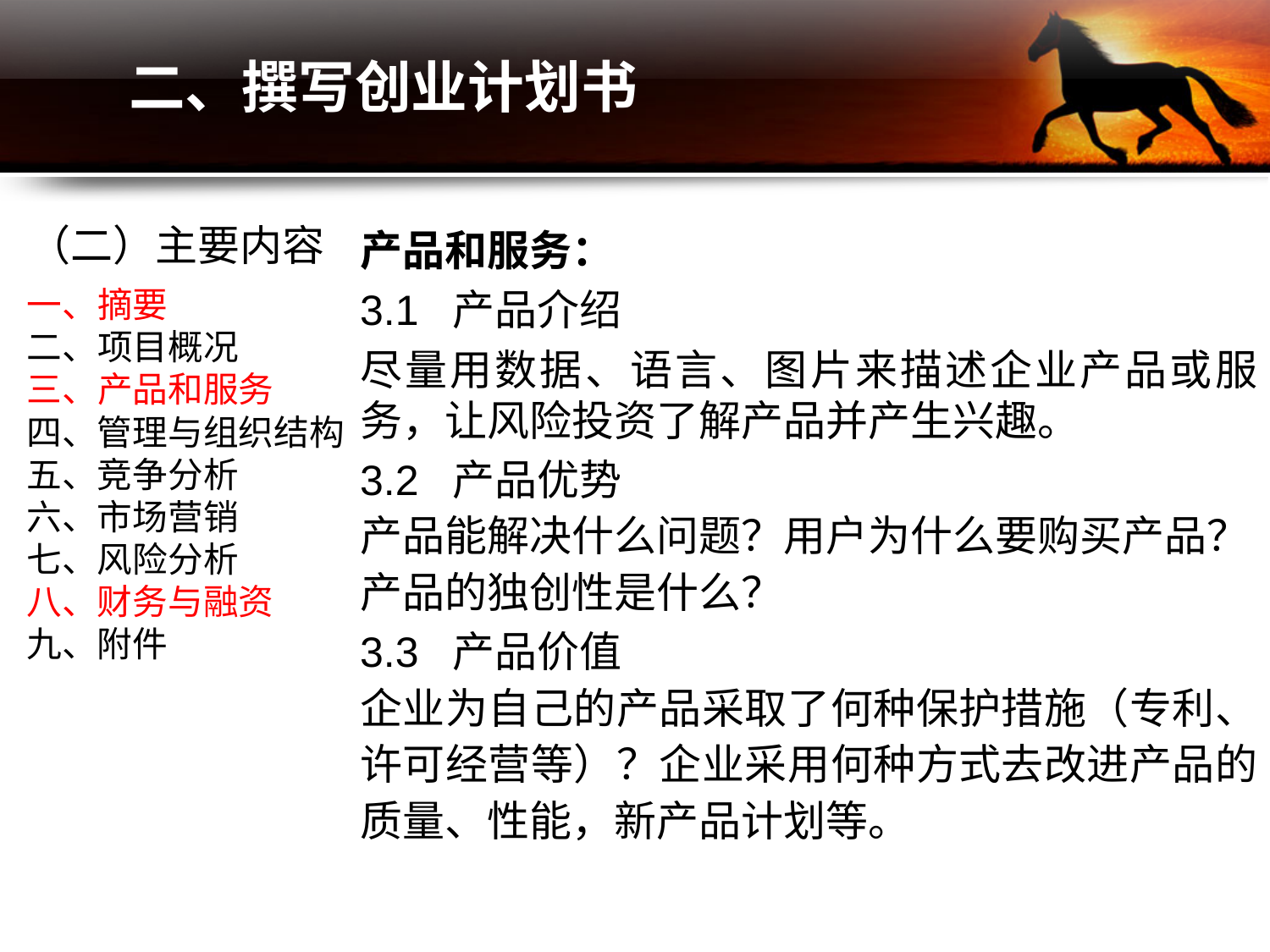

二、撰写创业计划书
（二）主要内容
产品和服务：
3.1  产品介绍
尽量用数据、语言、图片来描述企业产品或服务，让风险投资了解产品并产生兴趣。
3.2  产品优势
产品能解决什么问题？用户为什么要购买产品？
产品的独创性是什么？
3.3  产品价值
企业为自己的产品采取了何种保护措施（专利、许可经营等）？企业采用何种方式去改进产品的质量、性能，新产品计划等。
一、摘要
二、项目概况
三、产品和服务
四、管理与组织结构
五、竞争分析
六、市场营销
七、风险分析
八、财务与融资
九、附件